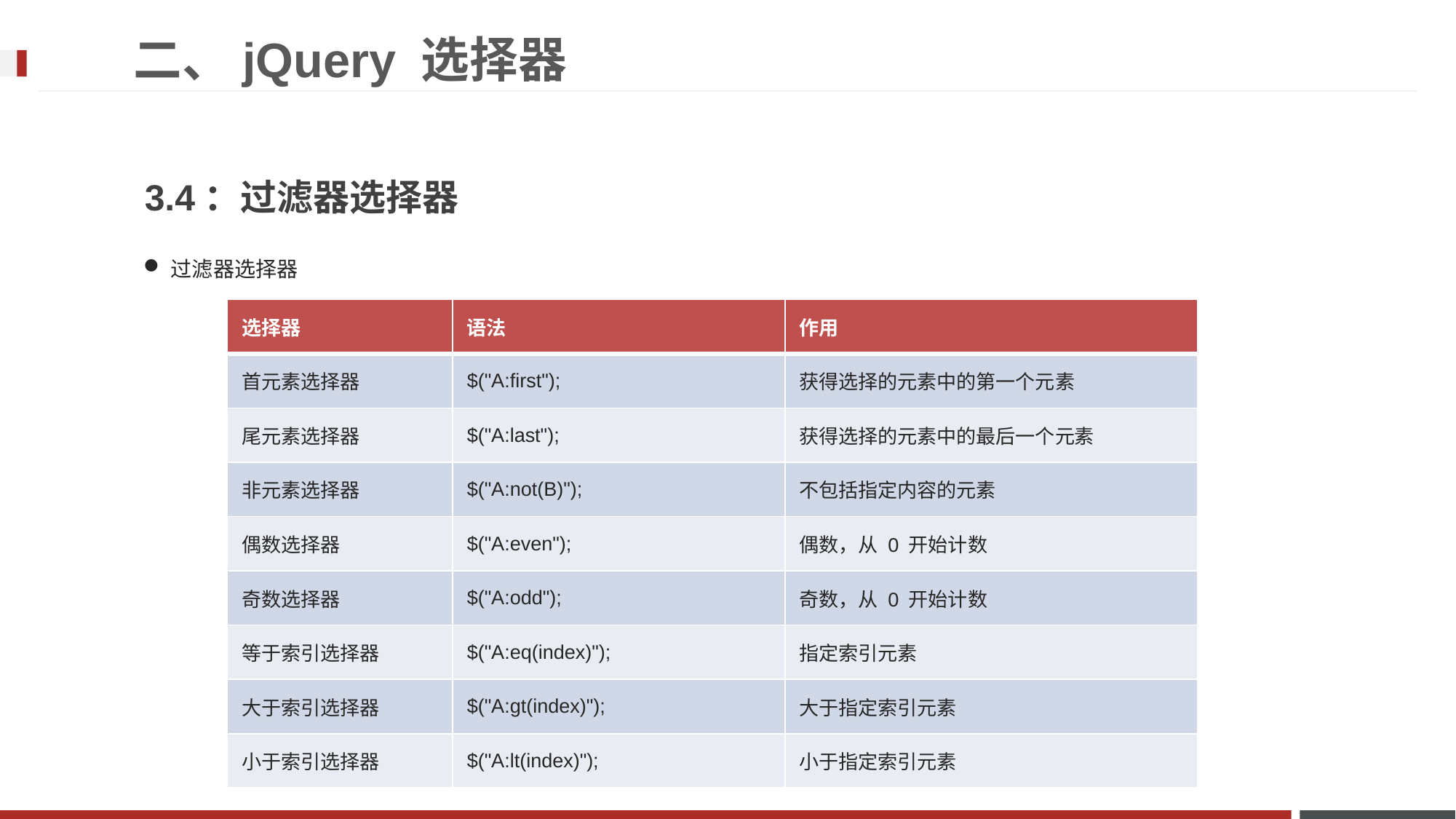

二、jQuery 选择器
3.4：过滤器选择器
过滤器选择器
| 选择器 | 语法 | 作用 |
| --- | --- | --- |
| 首元素选择器 | $("A:first"); | 获得选择的元素中的第一个元素 |
| 尾元素选择器 | $("A:last"); | 获得选择的元素中的最后一个元素 |
| 非元素选择器 | $("A:not(B)"); | 不包括指定内容的元素 |
| 偶数选择器 | $("A:even"); | 偶数，从 0 开始计数 |
| 奇数选择器 | $("A:odd"); | 奇数，从 0 开始计数 |
| 等于索引选择器 | $("A:eq(index)"); | 指定索引元素 |
| 大于索引选择器 | $("A:gt(index)"); | 大于指定索引元素 |
| 小于索引选择器 | $("A:lt(index)"); | 小于指定索引元素 |